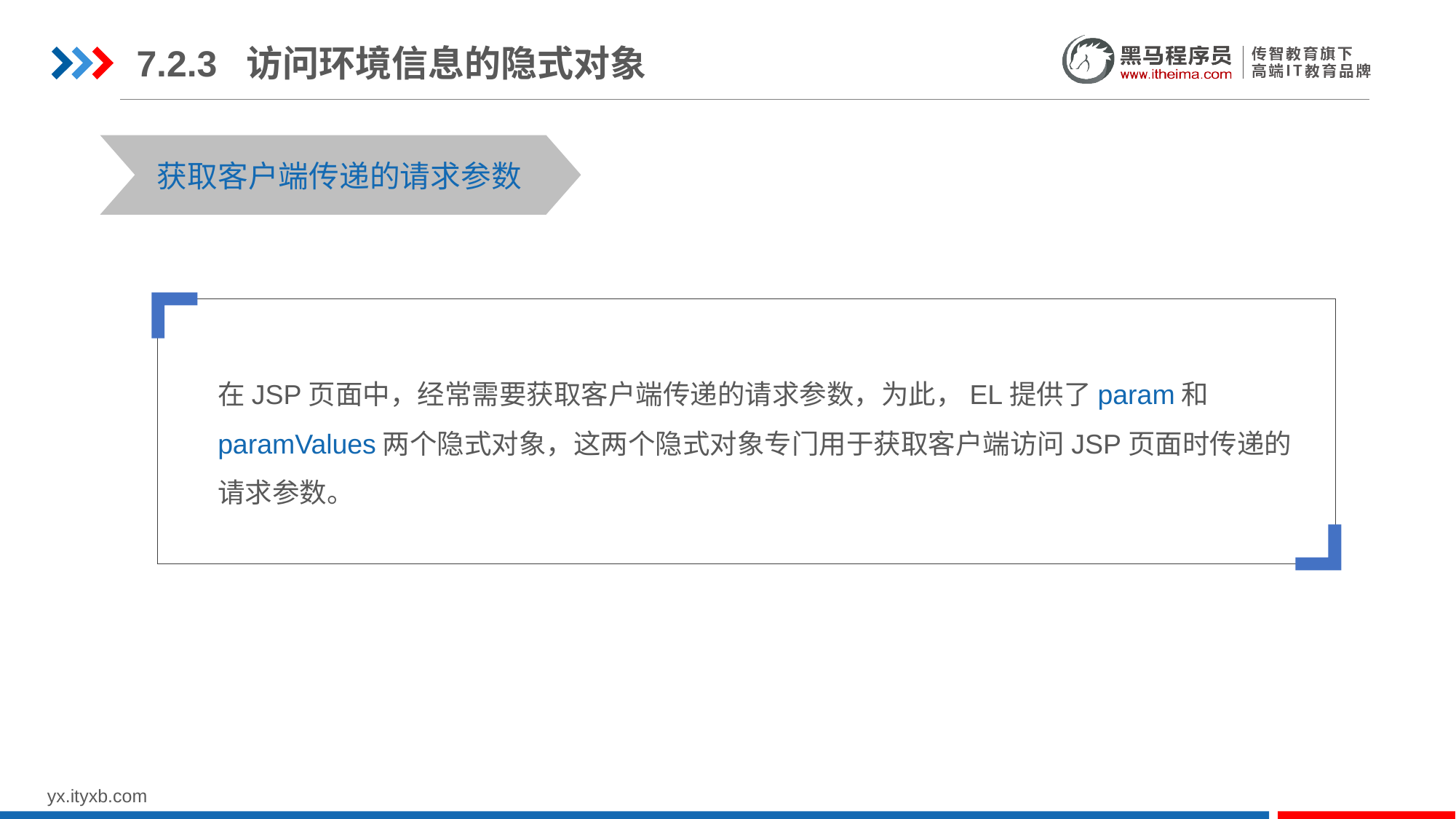

7.2.3  访问环境信息的隐式对象

获取客户端传递的请求参数

在JSP页面中，经常需要获取客户端传递的请求参数，为此，EL提供了param和paramValues两个隐式对象，这两个隐式对象专门用于获取客户端访问JSP页面时传递的请求参数。